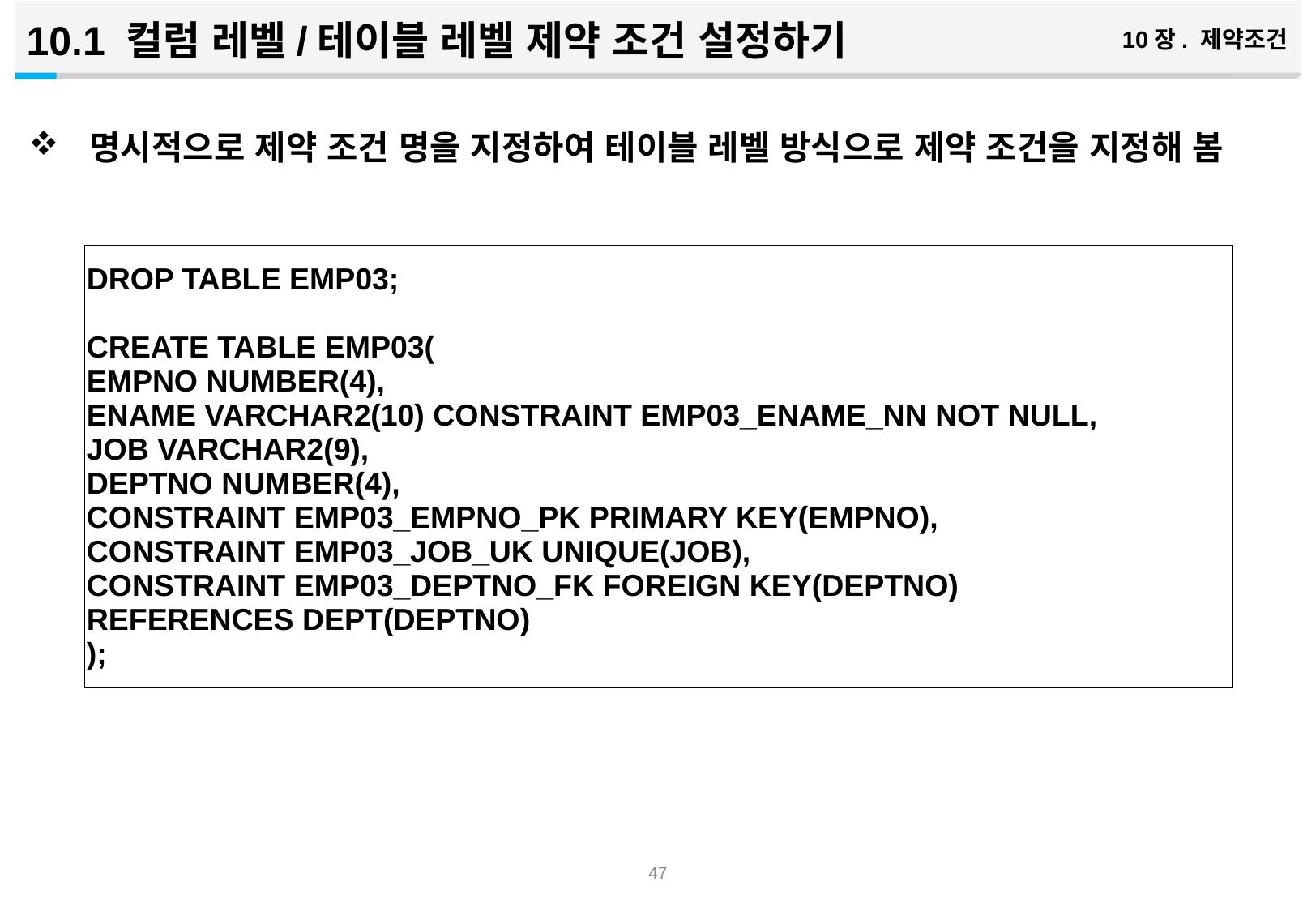

10.1 컬럼 레벨/테이블 레벨 제약 조건 설정하기
10장. 제약조건
명시적으로 제약 조건 명을 지정하여 테이블 레벨 방식으로 제약 조건을 지정해 봄

| DROP TABLE EMP03; CREATE TABLE EMP03( EMPNO NUMBER(4), ENAME VARCHAR2(10) CONSTRAINT EMP03\_ENAME\_NN NOT NULL, JOB VARCHAR2(9), DEPTNO NUMBER(4), CONSTRAINT EMP03\_EMPNO\_PK PRIMARY KEY(EMPNO), CONSTRAINT EMP03\_JOB\_UK UNIQUE(JOB), CONSTRAINT EMP03\_DEPTNO\_FK FOREIGN KEY(DEPTNO) REFERENCES DEPT(DEPTNO) ); |
| --- |
47